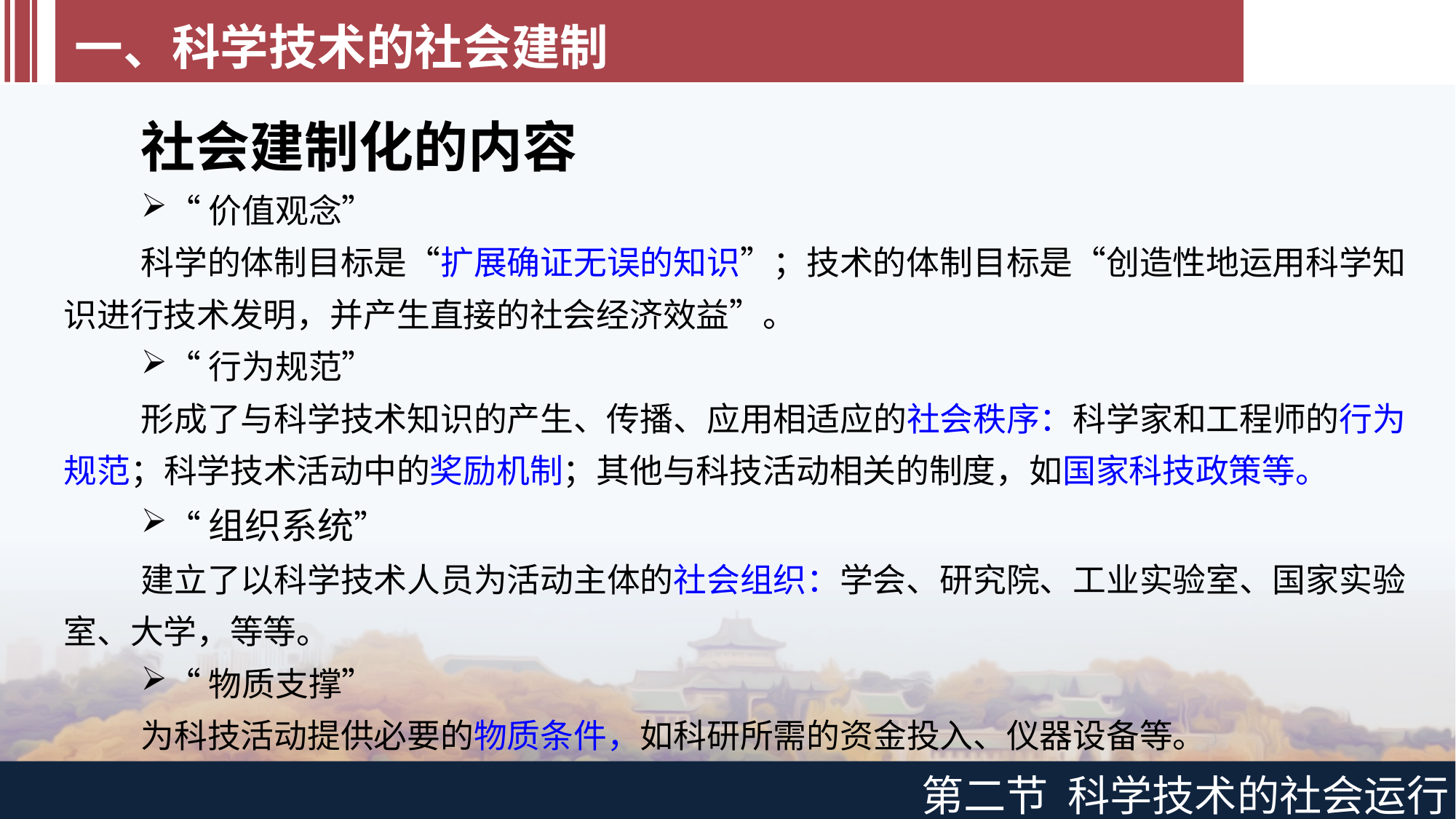

一、科学技术的社会建制
社会建制化的内容
“价值观念”
科学的体制目标是“扩展确证无误的知识”；技术的体制目标是“创造性地运用科学知识进行技术发明，并产生直接的社会经济效益”。
“行为规范”
形成了与科学技术知识的产生、传播、应用相适应的社会秩序：科学家和工程师的行为规范；科学技术活动中的奖励机制；其他与科技活动相关的制度，如国家科技政策等。
“组织系统”
建立了以科学技术人员为活动主体的社会组织：学会、研究院、工业实验室、国家实验室、大学，等等。
“物质支撑”
为科技活动提供必要的物质条件，如科研所需的资金投入、仪器设备等。
第二节  科学技术的社会运行